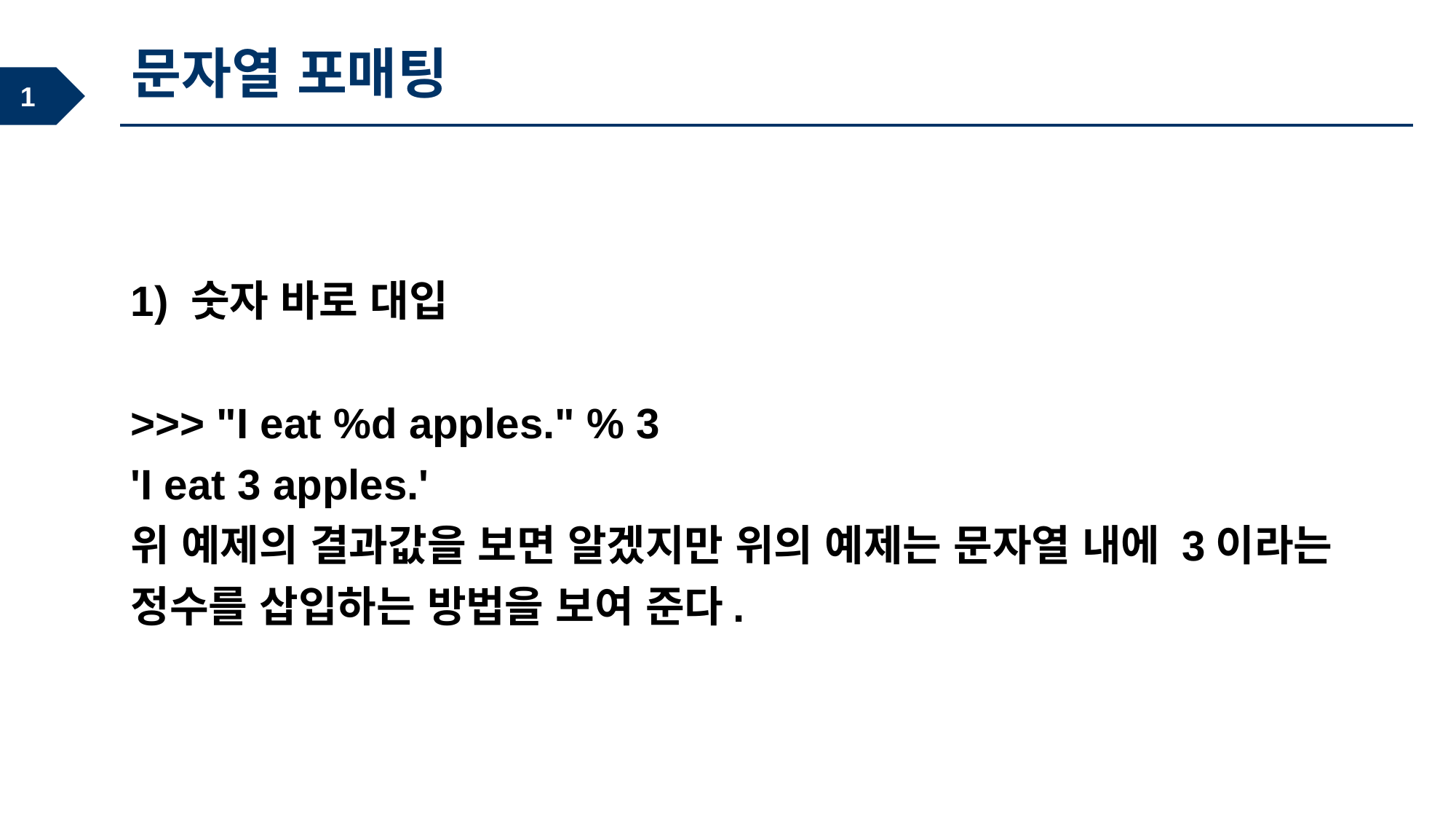

문자열 포매팅
1) 숫자 바로 대입

>>> "I eat %d apples." % 3
'I eat 3 apples.'
위 예제의 결과값을 보면 알겠지만 위의 예제는 문자열 내에 3이라는 정수를 삽입하는 방법을 보여 준다.